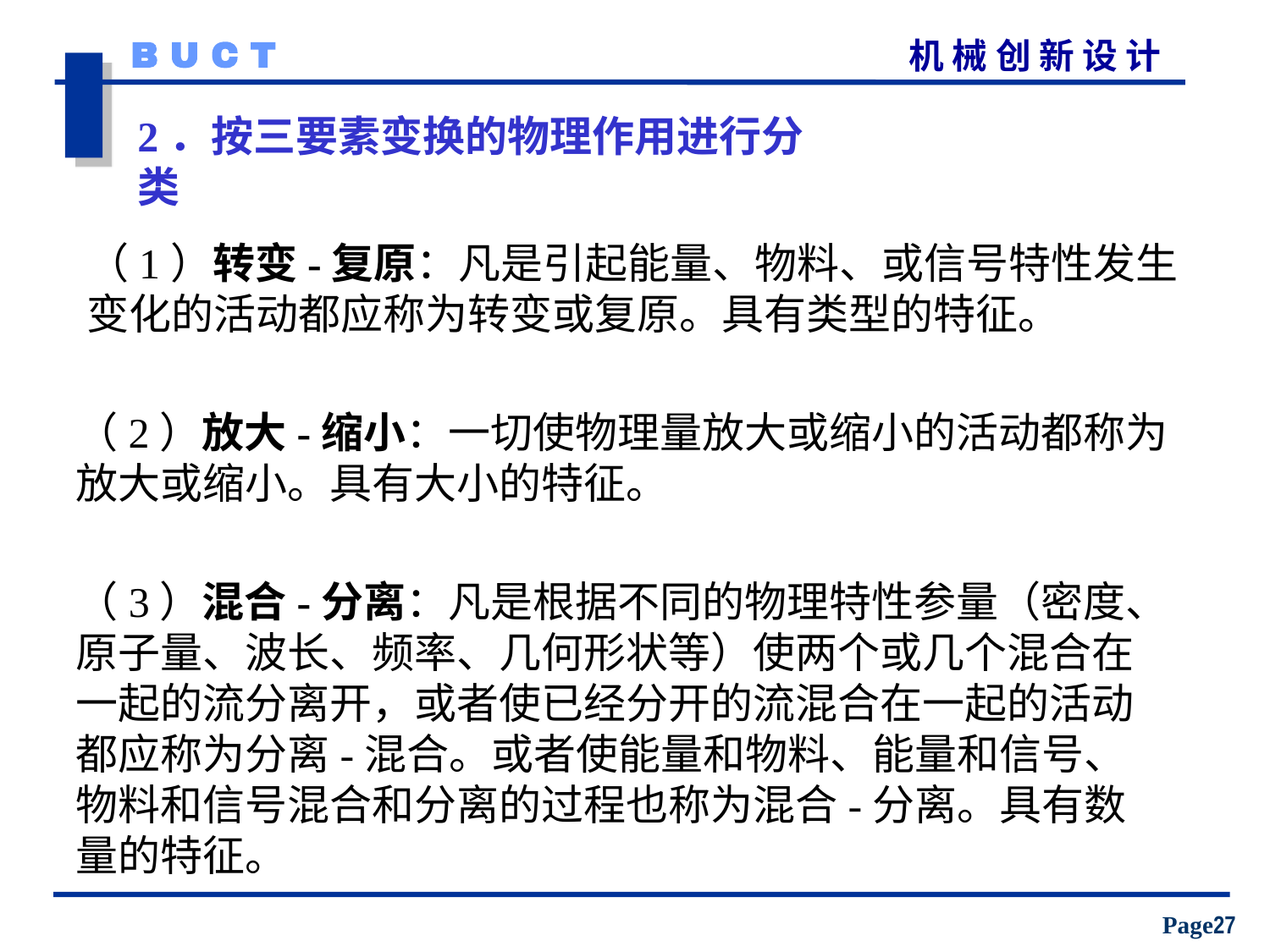

2．按三要素变换的物理作用进行分类
（1）转变-复原：凡是引起能量、物料、或信号特性发生变化的活动都应称为转变或复原。具有类型的特征。
（2）放大-缩小：一切使物理量放大或缩小的活动都称为放大或缩小。具有大小的特征。
（3）混合-分离：凡是根据不同的物理特性参量（密度、原子量、波长、频率、几何形状等）使两个或几个混合在一起的流分离开，或者使已经分开的流混合在一起的活动都应称为分离-混合。或者使能量和物料、能量和信号、物料和信号混合和分离的过程也称为混合-分离。具有数量的特征。
Page27